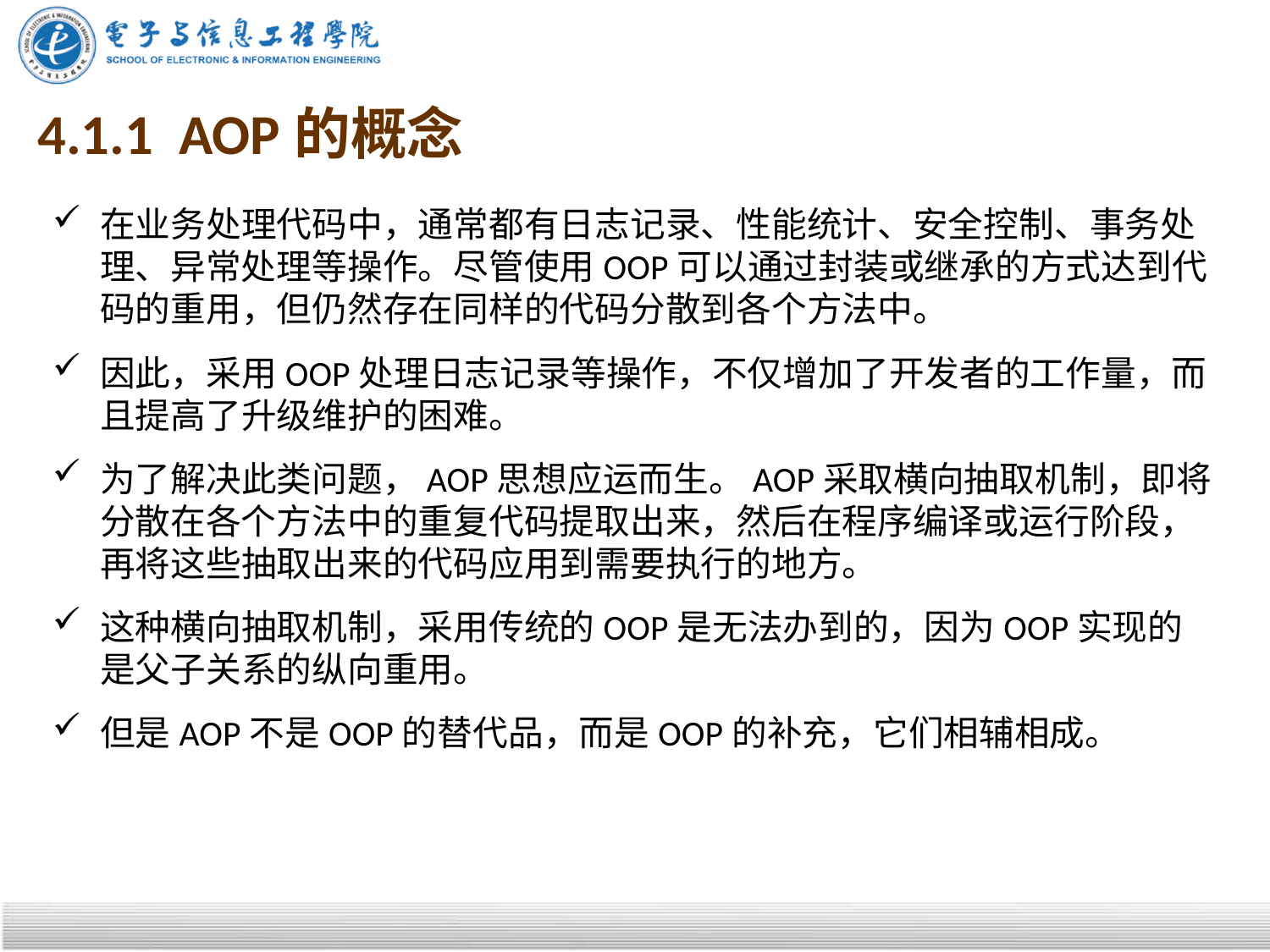

# 4.1.1  AOP的概念
在业务处理代码中，通常都有日志记录、性能统计、安全控制、事务处理、异常处理等操作。尽管使用OOP可以通过封装或继承的方式达到代码的重用，但仍然存在同样的代码分散到各个方法中。
因此，采用OOP处理日志记录等操作，不仅增加了开发者的工作量，而且提高了升级维护的困难。
为了解决此类问题，AOP思想应运而生。AOP采取横向抽取机制，即将分散在各个方法中的重复代码提取出来，然后在程序编译或运行阶段，再将这些抽取出来的代码应用到需要执行的地方。
这种横向抽取机制，采用传统的OOP是无法办到的，因为OOP实现的是父子关系的纵向重用。
但是AOP不是OOP的替代品，而是OOP的补充，它们相辅相成。